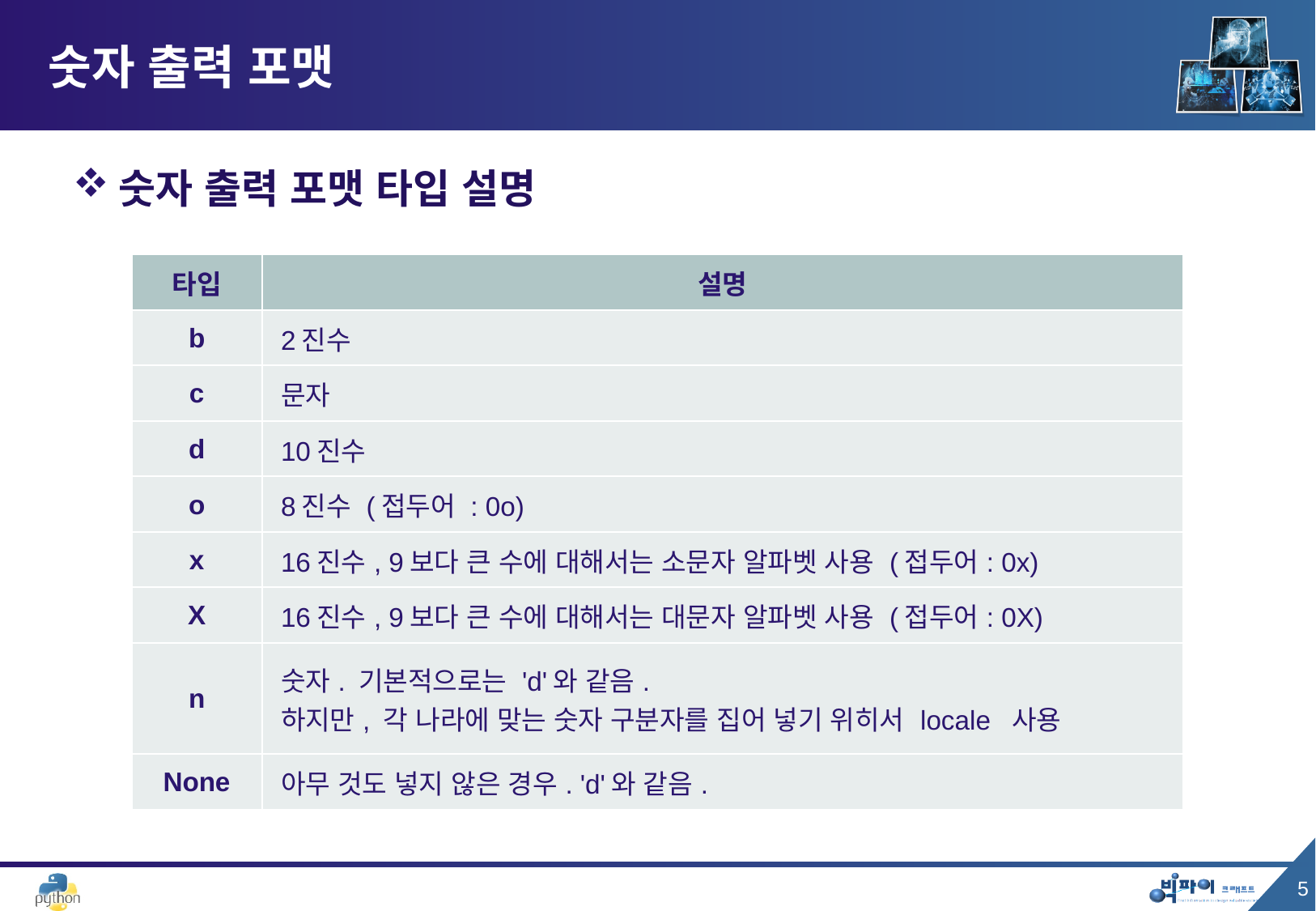

# 숫자 출력 포맷
숫자 출력 포맷 타입 설명
| 타입 | 설명 |
| --- | --- |
| b | 2진수 |
| c | 문자 |
| d | 10진수 |
| o | 8진수 (접두어 : 0o) |
| x | 16진수, 9보다 큰 수에 대해서는 소문자 알파벳 사용 (접두어: 0x) |
| X | 16진수, 9보다 큰 수에 대해서는 대문자 알파벳 사용 (접두어: 0X) |
| n | 숫자. 기본적으로는 'd'와 같음. 하지만, 각 나라에 맞는 숫자 구분자를 집어 넣기 위히서 locale 사용 |
| None | 아무 것도 넣지 않은 경우. 'd'와 같음. |